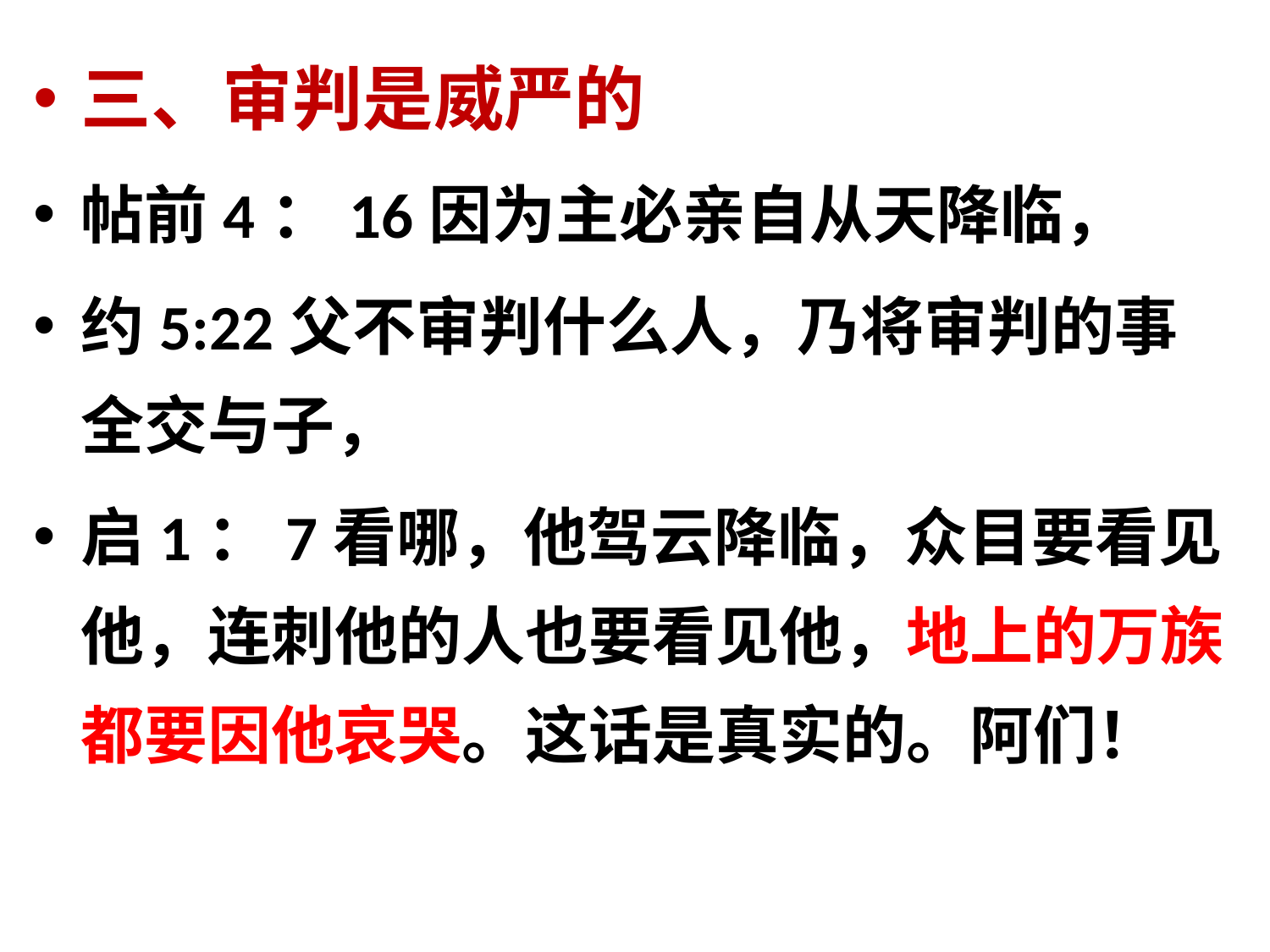

三、审判是威严的
帖前4：16因为主必亲自从天降临，
约5:22父不审判什么人，乃将审判的事全交与子，
启1：7看哪，他驾云降临，众目要看见他，连刺他的人也要看见他，地上的万族都要因他哀哭。这话是真实的。阿们！